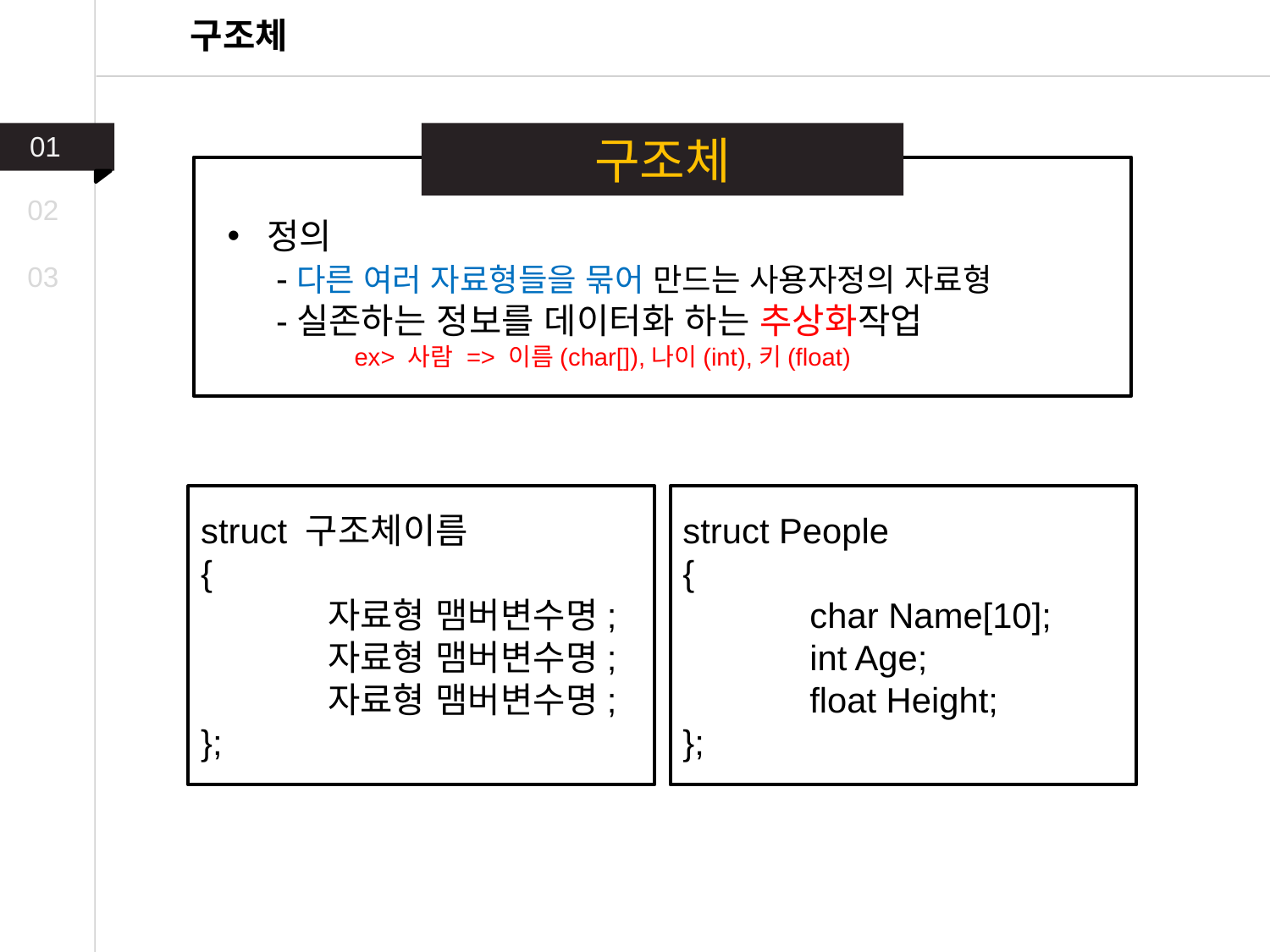

구조체
01

구조체

02
정의
     -다른 여러 자료형들을 묶어 만드는 사용자정의 자료형
     -실존하는 정보를 데이터화 하는 추상화작업
	ex> 사람 => 이름(char[]),나이(int),키(float)
03
struct 구조체이름
{
	자료형 맴버변수명;
	자료형 맴버변수명;
	자료형 맴버변수명;
};
struct People
{
	char Name[10];
	int Age;
	float Height;
};